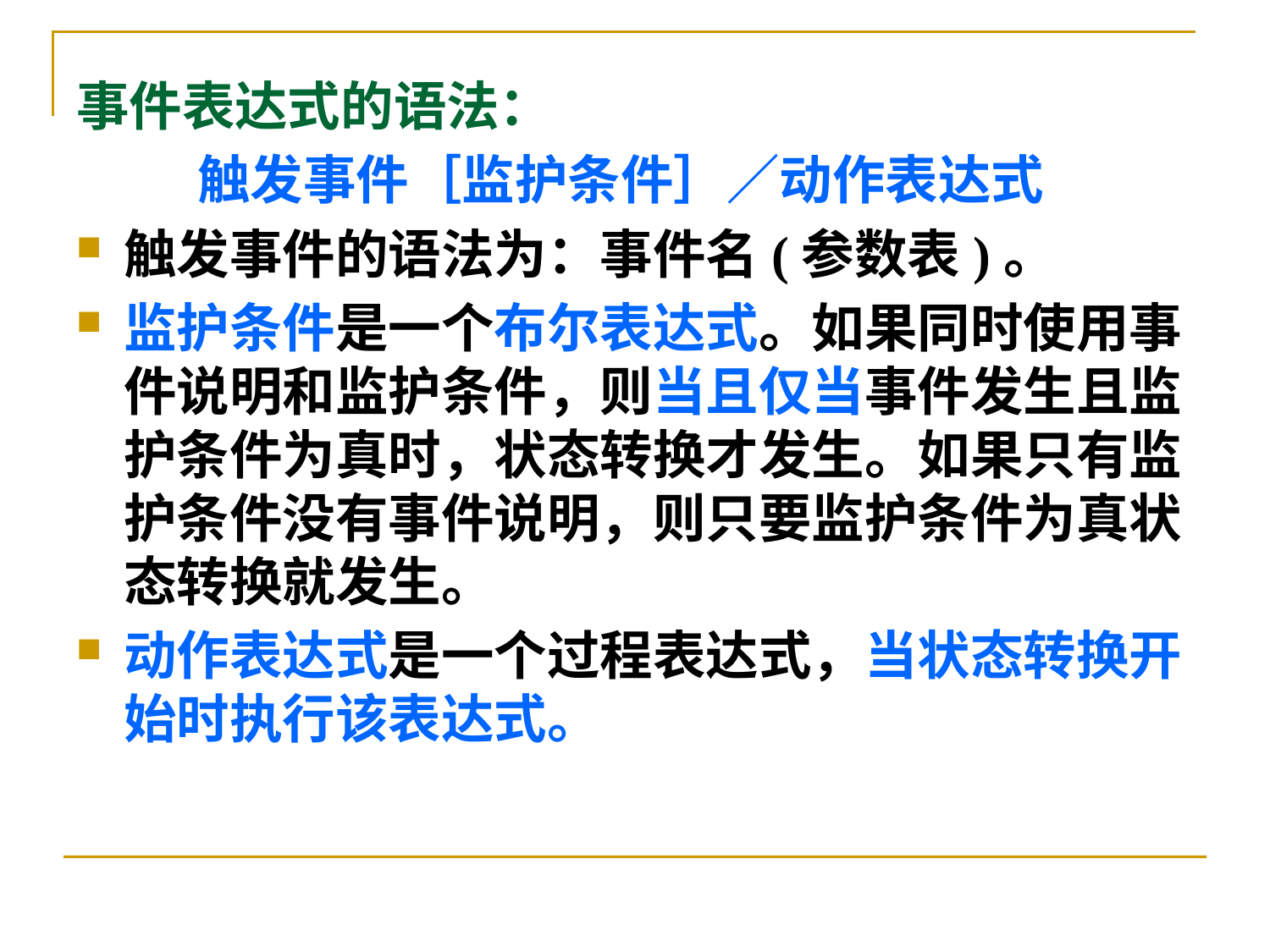

事件表达式的语法：
         触发事件［监护条件］／动作表达式
触发事件的语法为：事件名(参数表)。
监护条件是一个布尔表达式。如果同时使用事件说明和监护条件，则当且仅当事件发生且监护条件为真时，状态转换才发生。如果只有监护条件没有事件说明，则只要监护条件为真状态转换就发生。
动作表达式是一个过程表达式，当状态转换开始时执行该表达式。